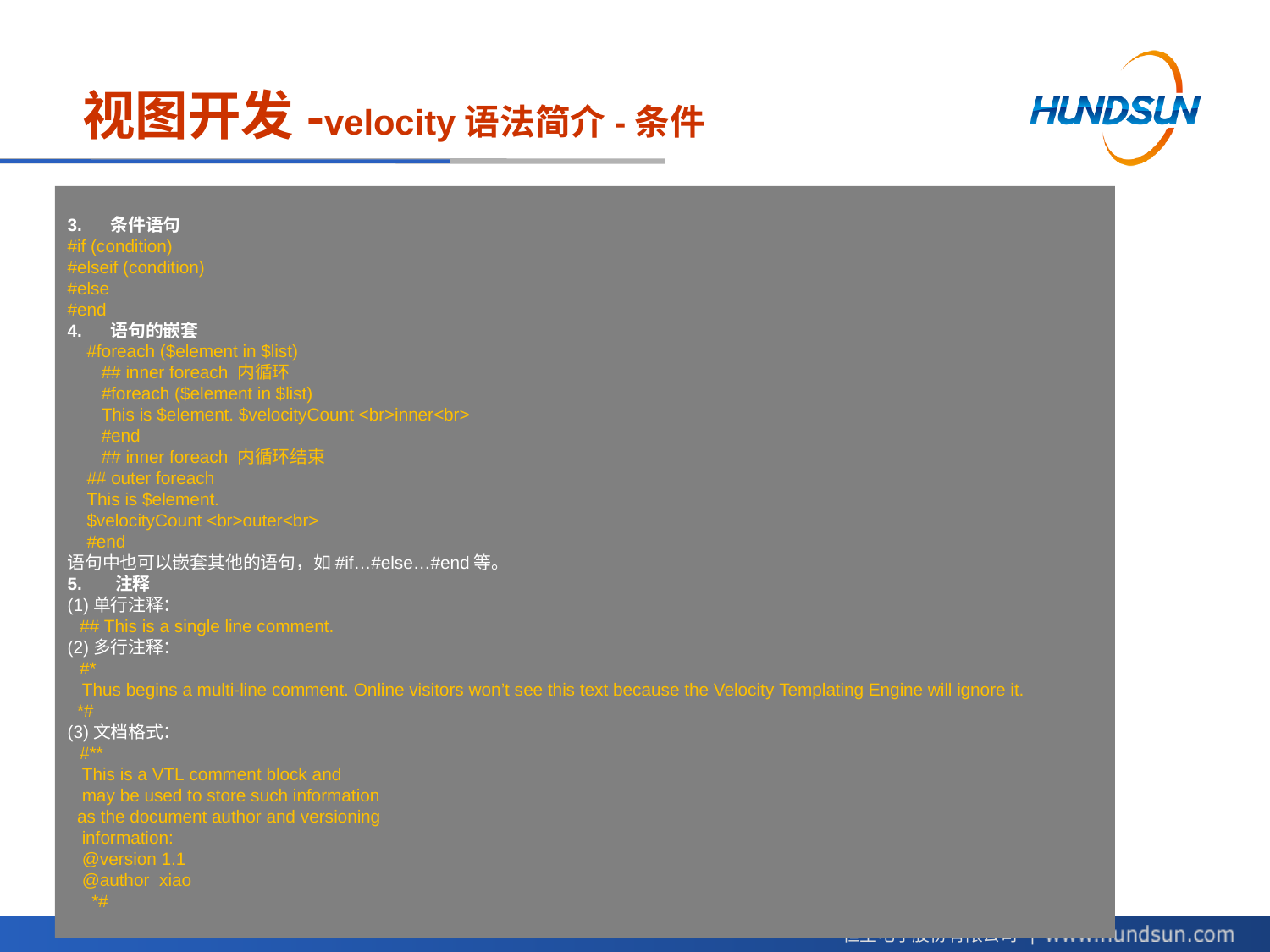

# 视图开发-velocity语法简介-条件

3.     条件语句
#if (condition)
#elseif (condition)
#else
#end
4.     语句的嵌套
    #foreach ($element in $list)
       ## inner foreach 内循环
       #foreach ($element in $list)
       This is $element. $velocityCount <br>inner<br>
       #end
       ## inner foreach 内循环结束
    ## outer foreach
    This is $element.
    $velocityCount <br>outer<br>
    #end
语句中也可以嵌套其他的语句，如#if…#else…#end等。
5.      注释
(1)单行注释：
  ## This is a single line comment.
(2)多行注释：
  #*
   Thus begins a multi-line comment. Online visitors won’t see this text because the Velocity Templating Engine will ignore it.
  *#
(3)文档格式：
  #**
   This is a VTL comment block and
   may be used to store such information
  as the document author and versioning
   information:
   @version 1.1
   @author  xiao
     *#